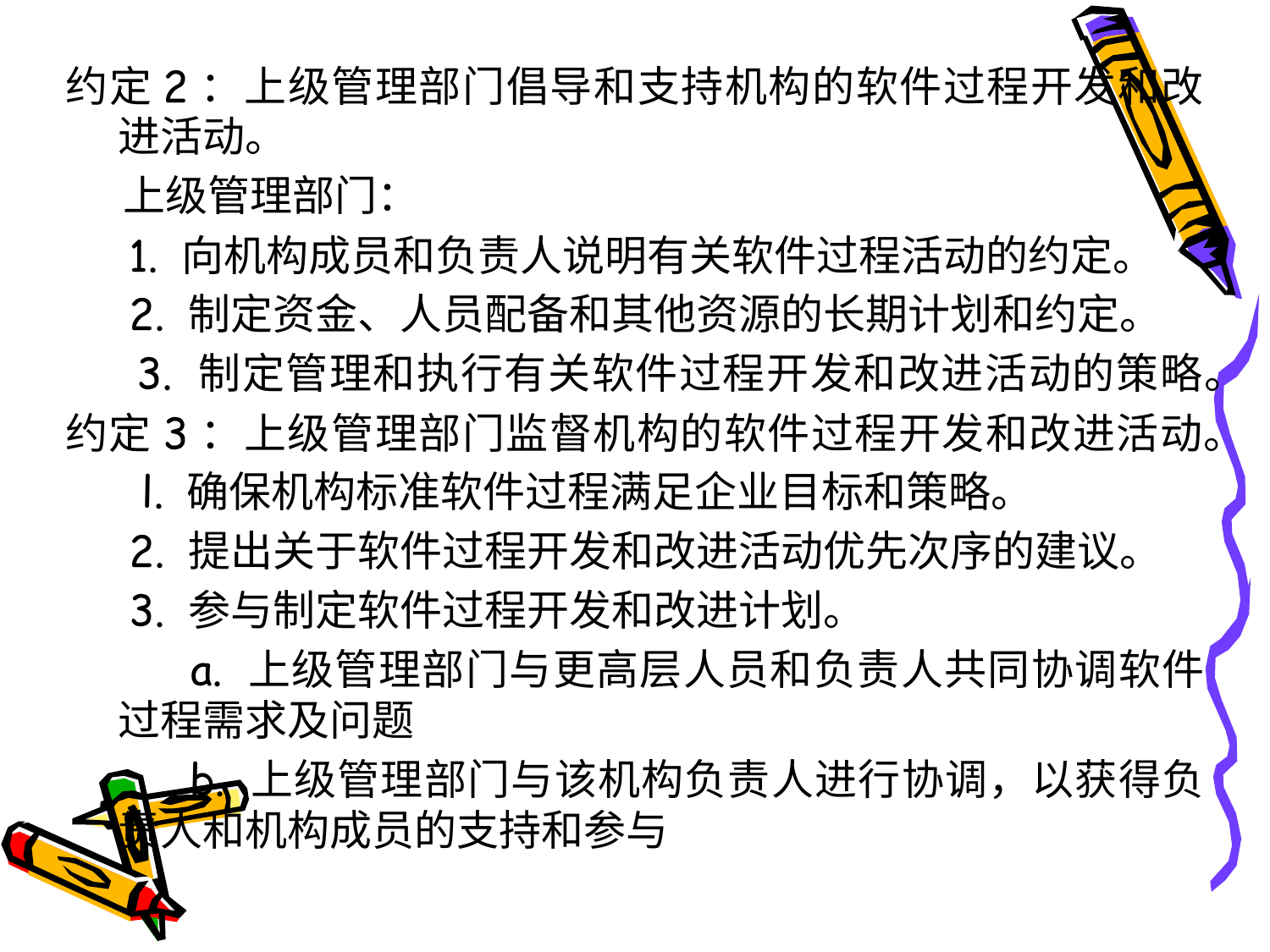

约定2：上级管理部门倡导和支持机构的软件过程开发和改进活动。
     上级管理部门：
     1. 向机构成员和负责人说明有关软件过程活动的约定。
     2. 制定资金、人员配备和其他资源的长期计划和约定。
     3. 制定管理和执行有关软件过程开发和改进活动的策略。
约定3：上级管理部门监督机构的软件过程开发和改进活动。
      l. 确保机构标准软件过程满足企业目标和策略。
     2. 提出关于软件过程开发和改进活动优先次序的建议。
     3. 参与制定软件过程开发和改进计划。
         a. 上级管理部门与更高层人员和负责人共同协调软件过程需求及问题
         b. 上级管理部门与该机构负责人进行协调，以获得负责人和机构成员的支持和参与